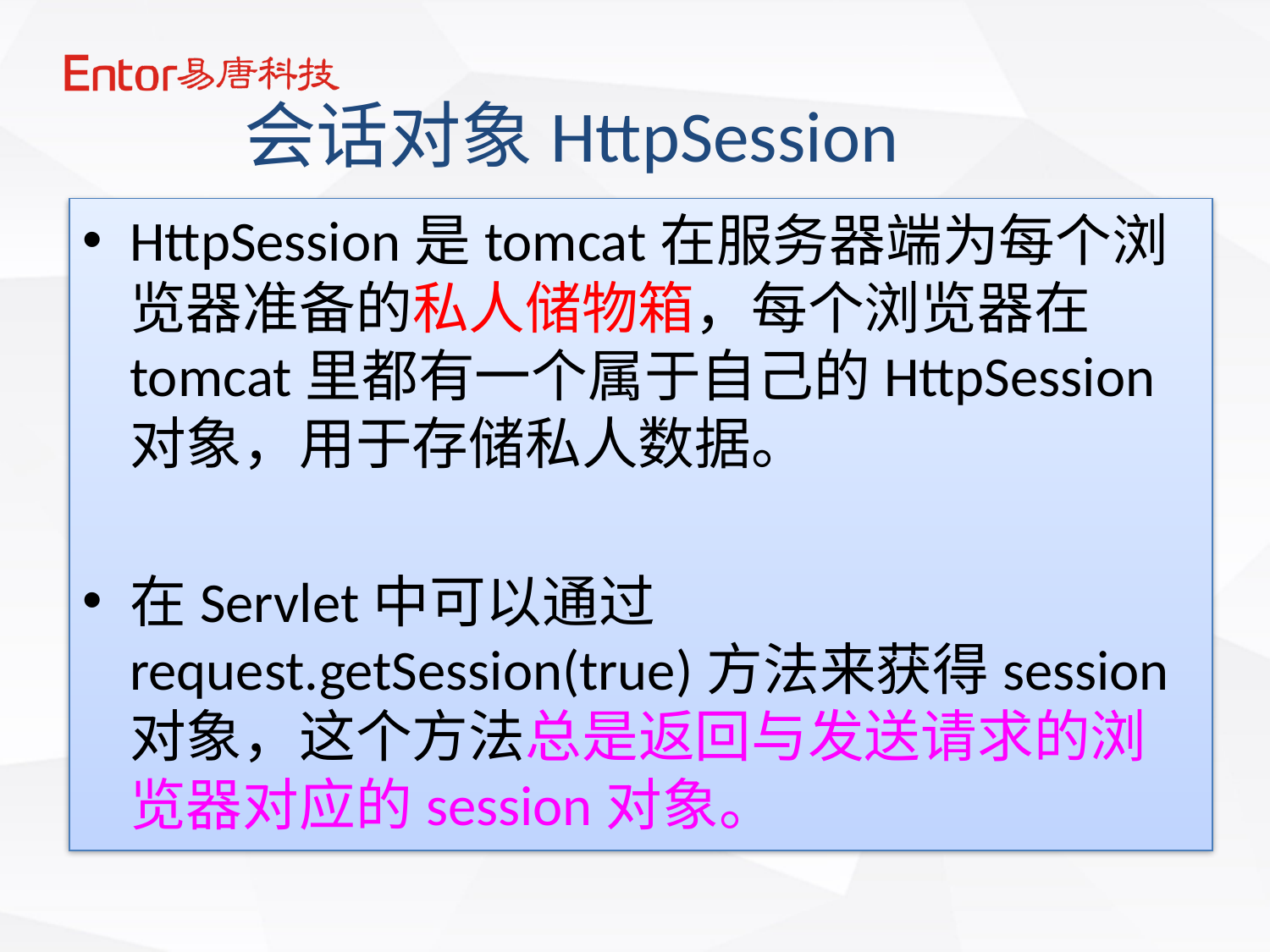

会话对象HttpSession
HttpSession是tomcat在服务器端为每个浏览器准备的私人储物箱，每个浏览器在tomcat里都有一个属于自己的HttpSession对象，用于存储私人数据。

在Servlet中可以通过request.getSession(true)方法来获得session对象，这个方法总是返回与发送请求的浏览器对应的session对象。